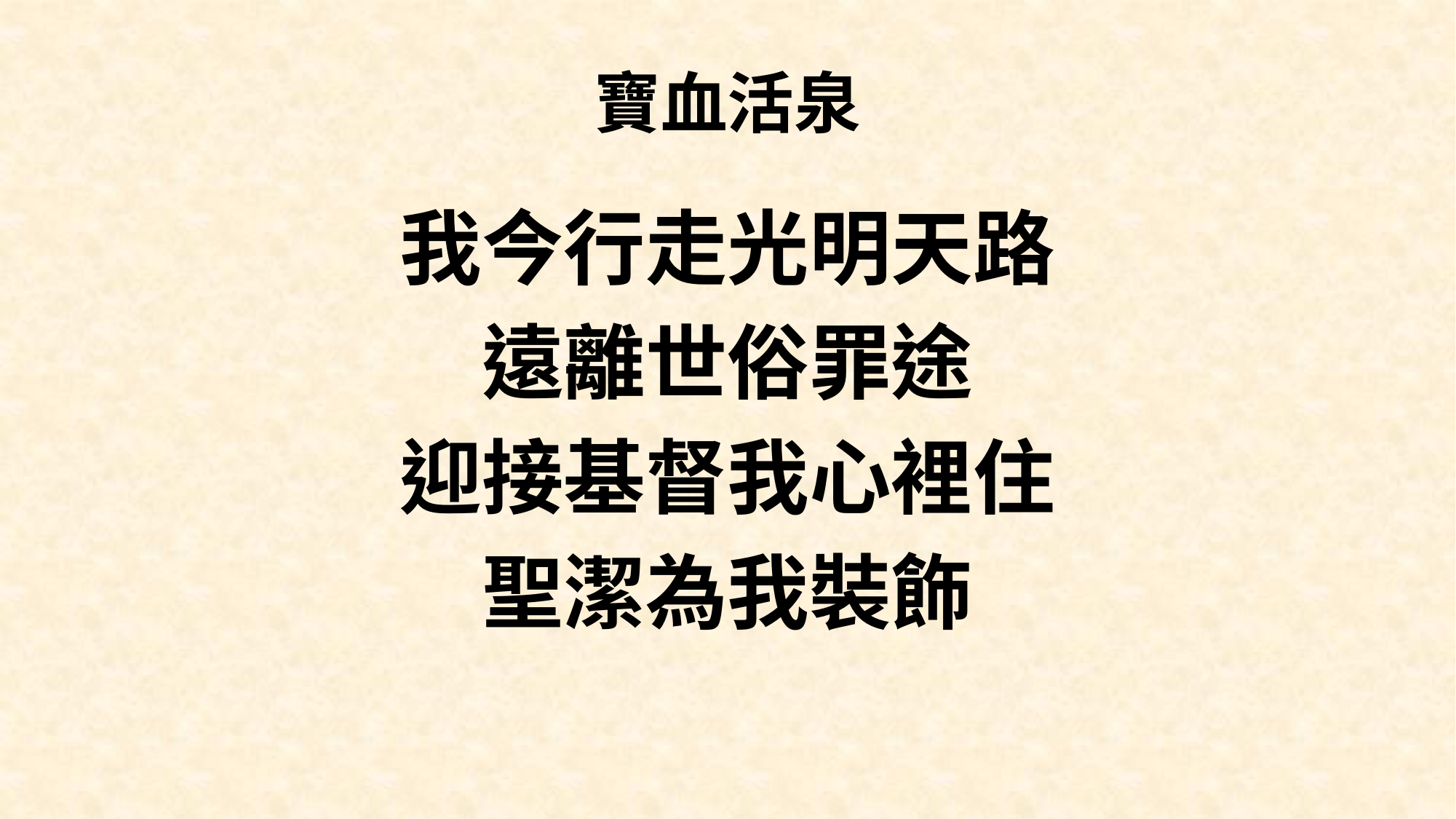

# 寶血活泉
我今行走光明天路
遠離世俗罪途
迎接基督我心裡住
聖潔為我裝飾